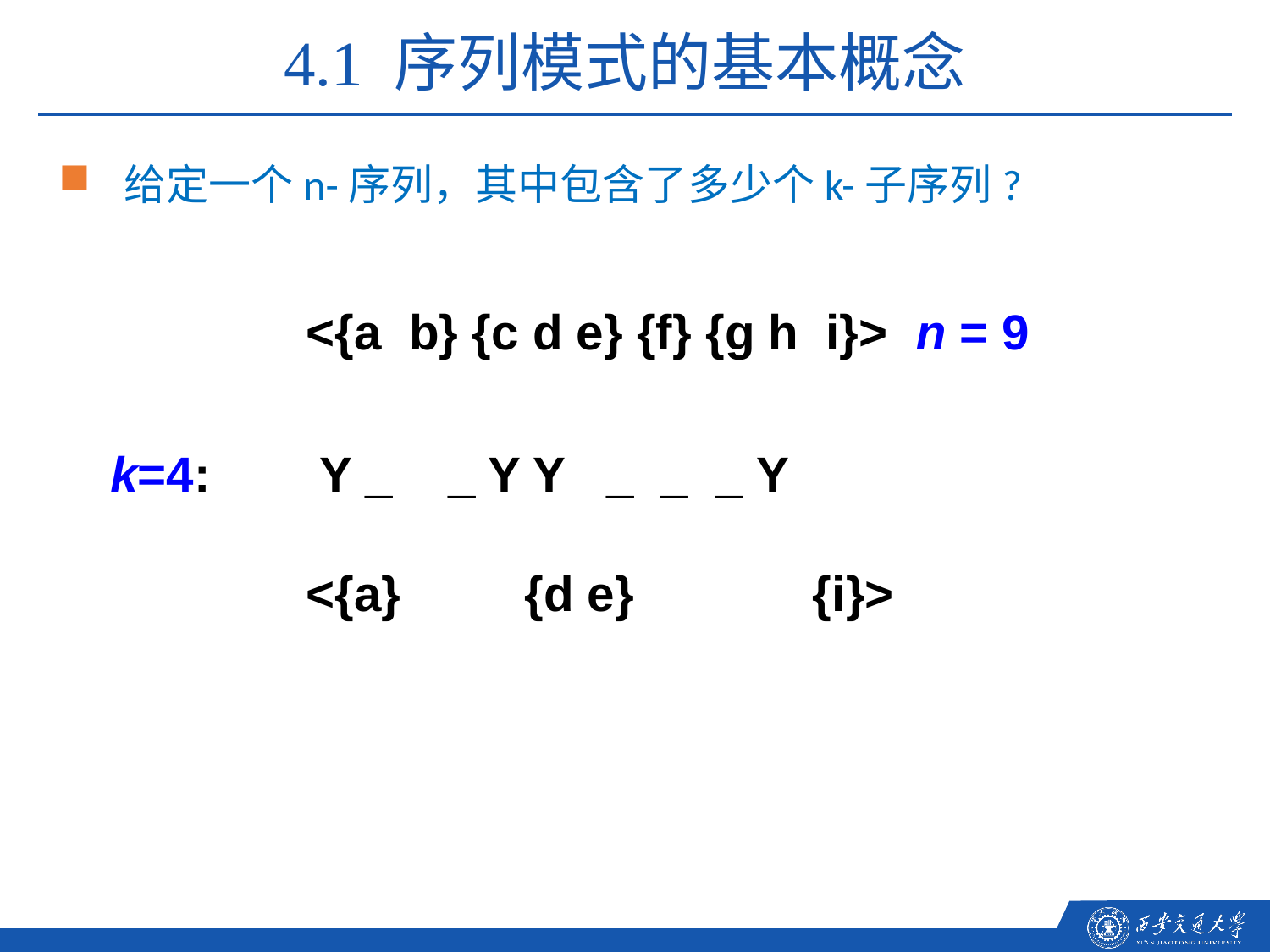

4.1 序列模式的基本概念
给定一个n-序列，其中包含了多少个k-子序列?

		     <{a  b} {c d e} {f} {g h  i}>  n = 9

	k=4:        Y _    _ Y Y   _  _  _ Y

		     <{a}         {d e}             {i}>